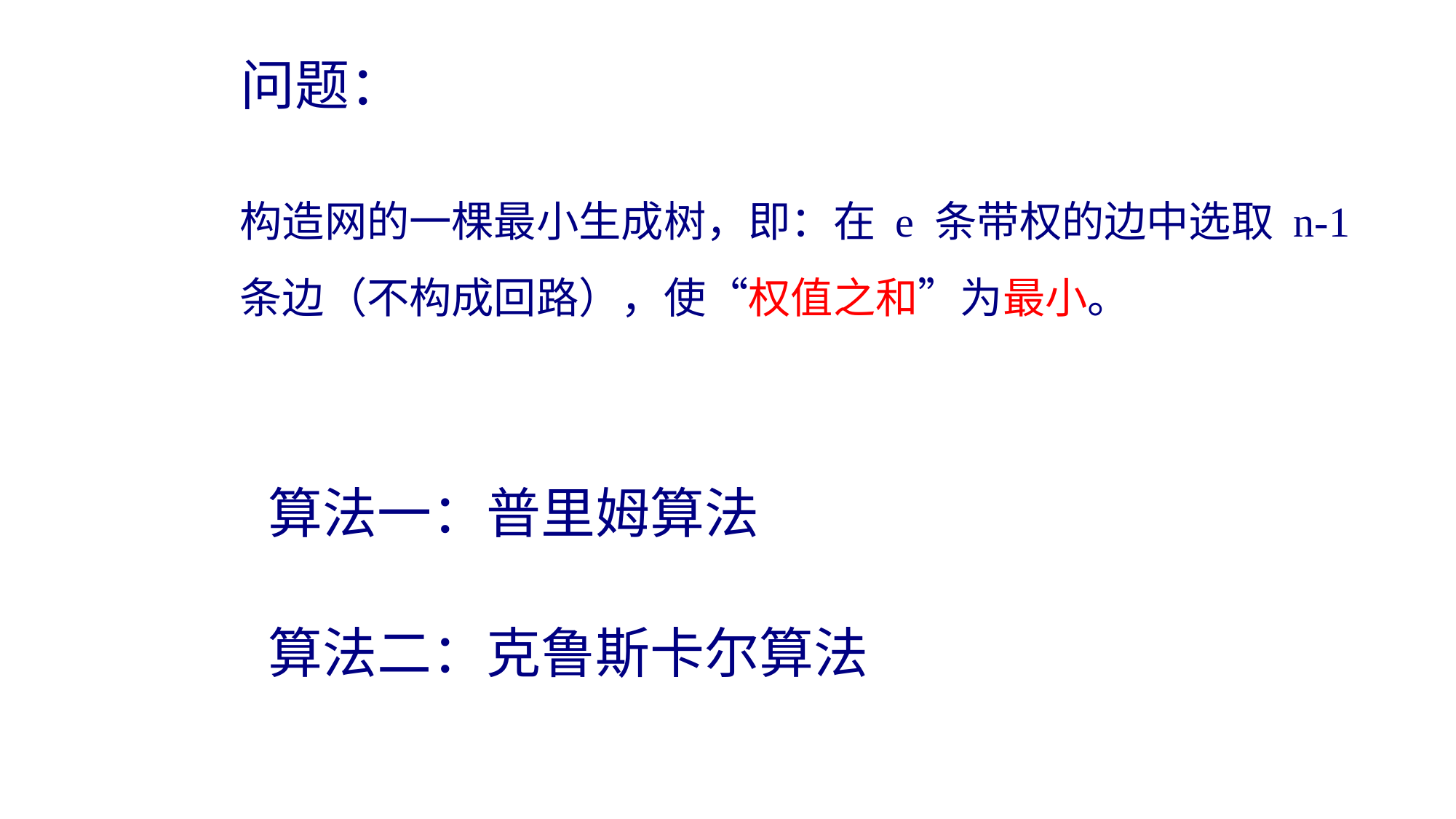

问题：
构造网的一棵最小生成树，即：在 e 条带权的边中选取 n-1 条边（不构成回路），使“权值之和”为最小。
算法一：普里姆算法
算法二：克鲁斯卡尔算法